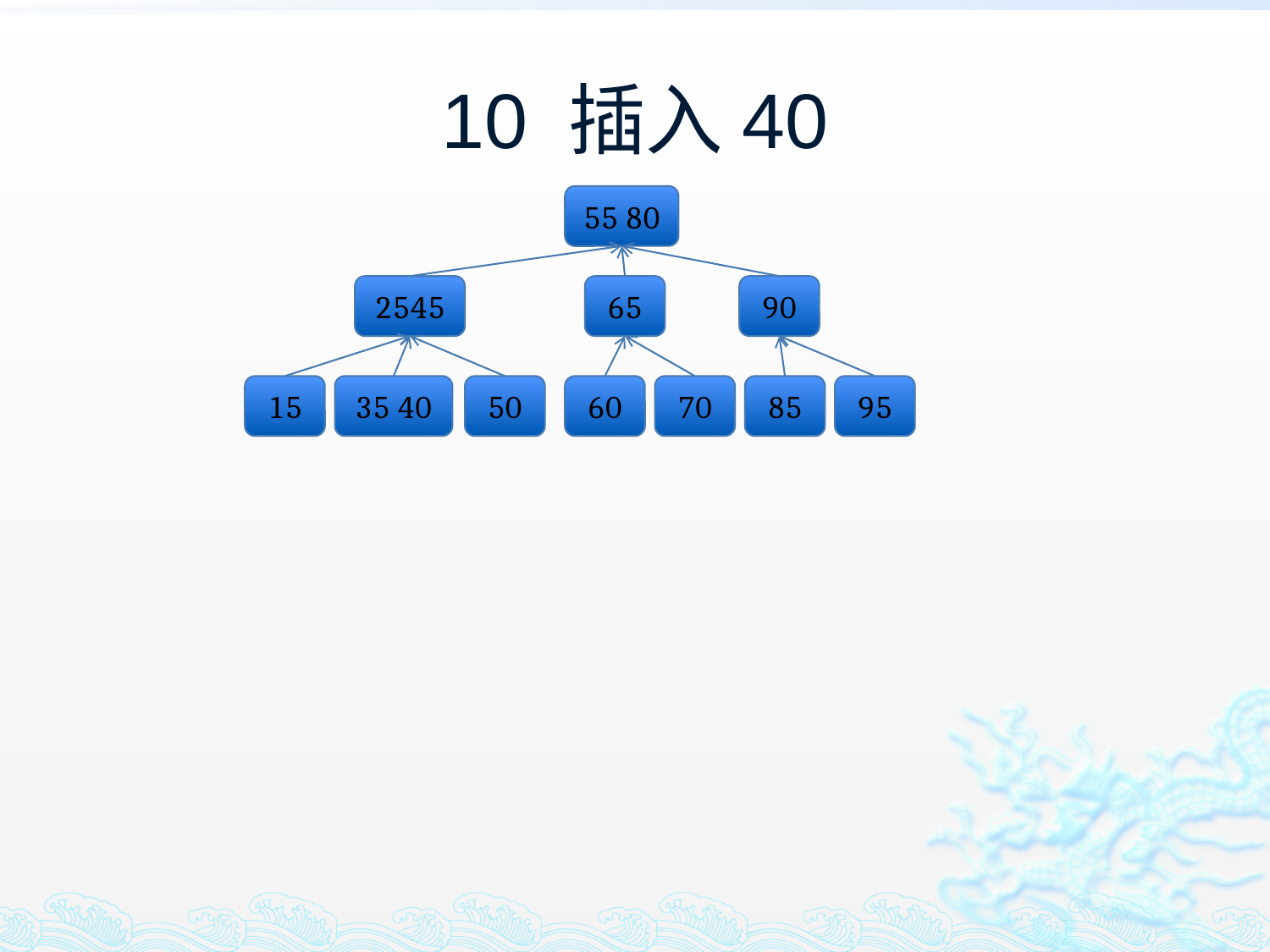

# 10 插入40
55 80
2545
65
90
15
35 40
50
60
70
85
95